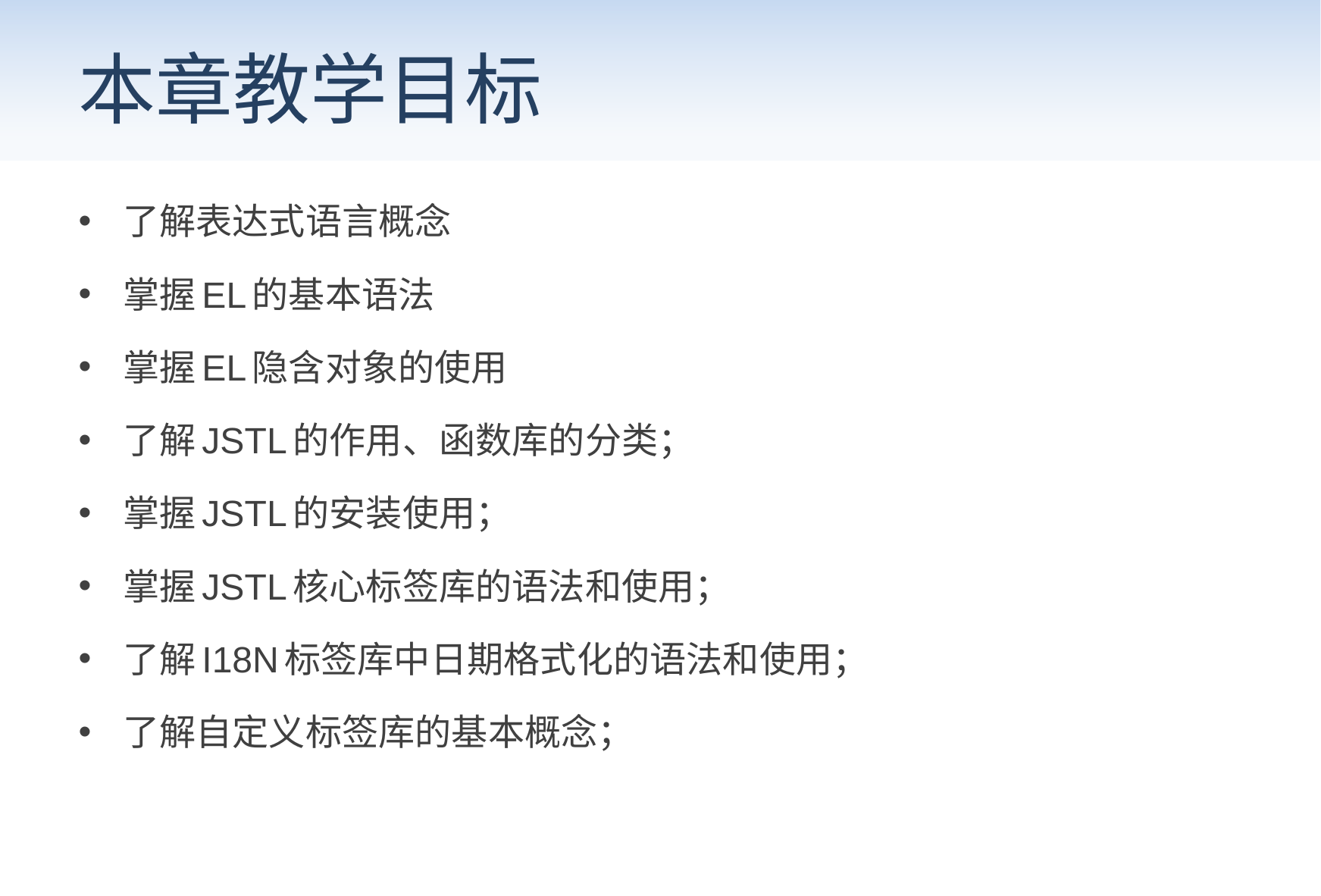

# 本章教学目标
了解表达式语言概念
掌握EL的基本语法
掌握EL隐含对象的使用
了解JSTL的作用、函数库的分类；
掌握JSTL的安装使用；
掌握JSTL核心标签库的语法和使用；
了解I18N标签库中日期格式化的语法和使用；
了解自定义标签库的基本概念；